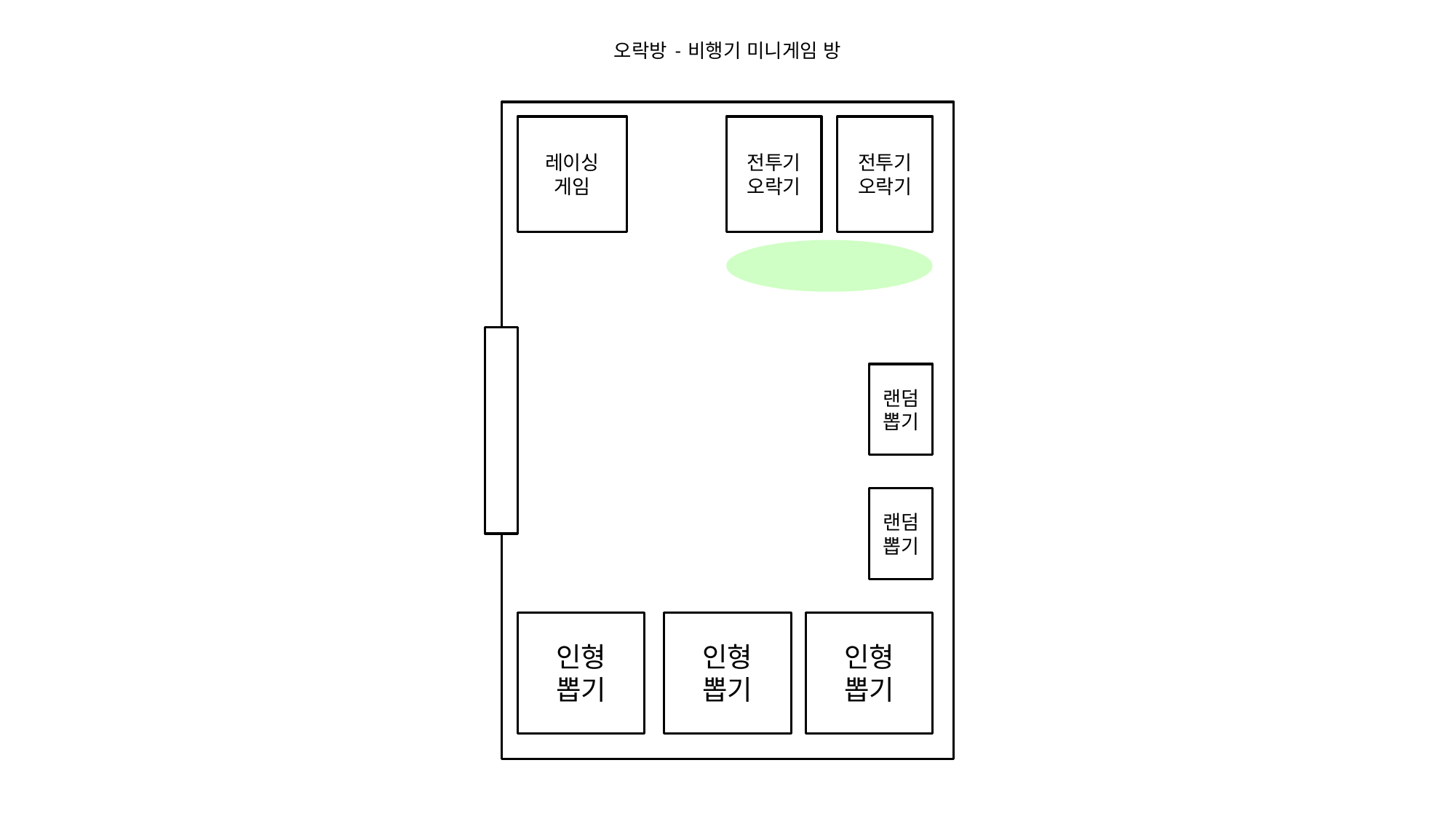

# 오락방 - 비행기 미니게임 방

레이싱
게임
전투기
오락기
전투기
오락기

랜덤 뽑기

랜덤 뽑기
인형
뽑기
인형
뽑기
인형
뽑기